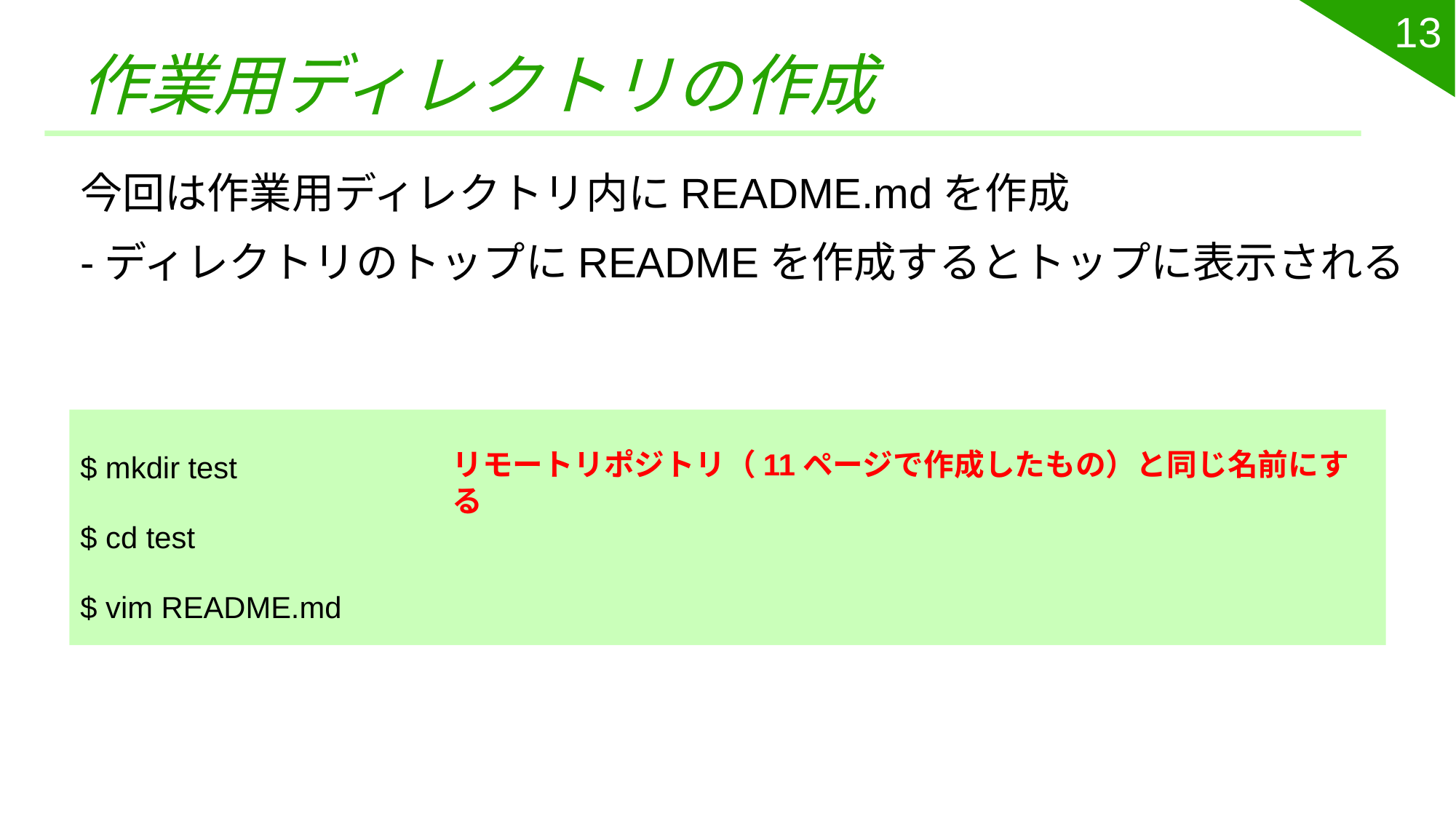

13
# 作業用ディレクトリの作成
今回は作業用ディレクトリ内にREADME.mdを作成
-ディレクトリのトップにREADMEを作成するとトップに表示される
$ mkdir test
$ cd test
$ vim README.md
リモートリポジトリ（11ページで作成したもの）と同じ名前にする